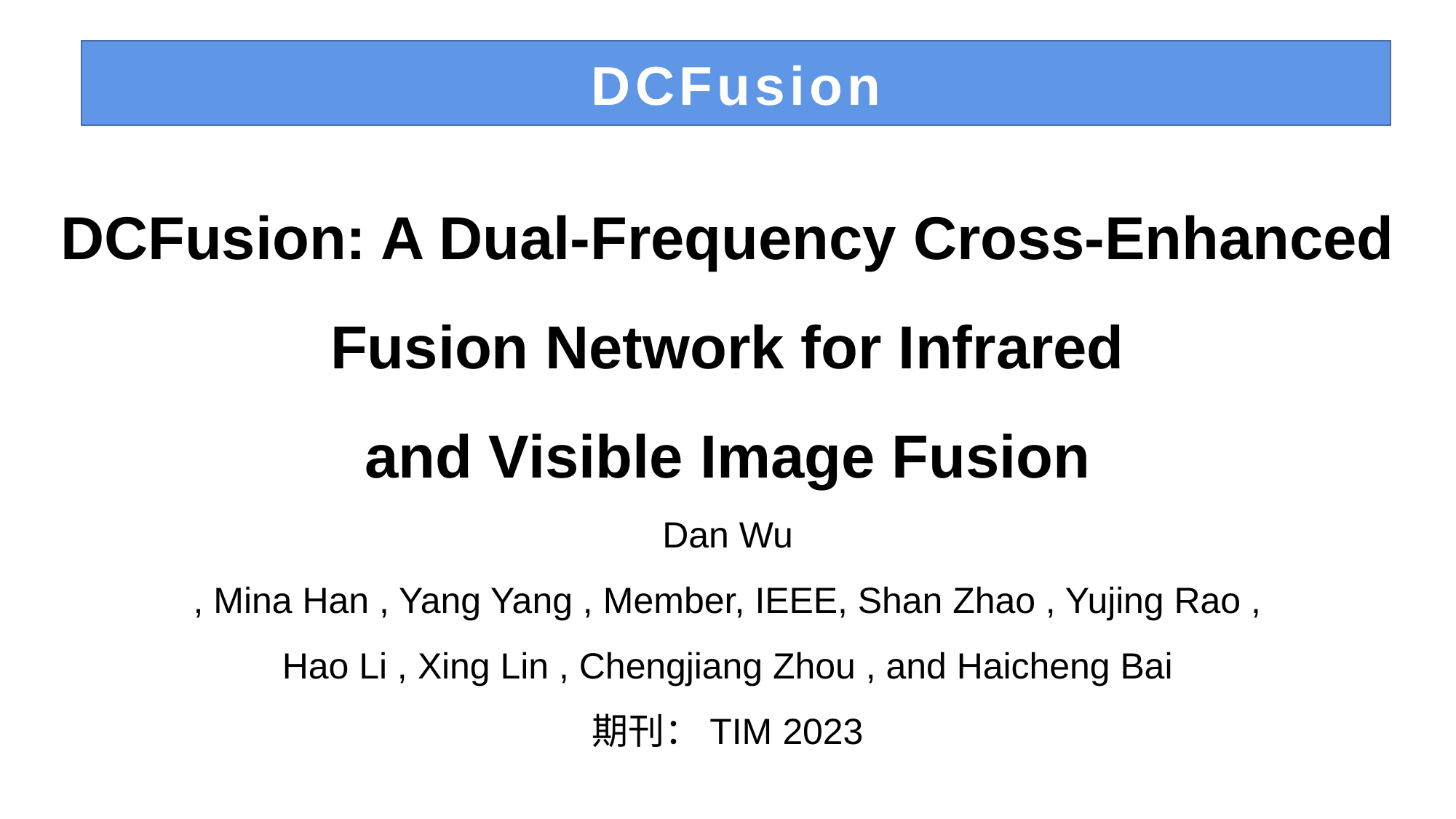

# DCFusion
DCFusion: A Dual-Frequency Cross-Enhanced
Fusion Network for Infrared
and Visible Image Fusion
Dan Wu
, Mina Han , Yang Yang , Member, IEEE, Shan Zhao , Yujing Rao ,
Hao Li , Xing Lin , Chengjiang Zhou , and Haicheng Bai
期刊：TIM 2023